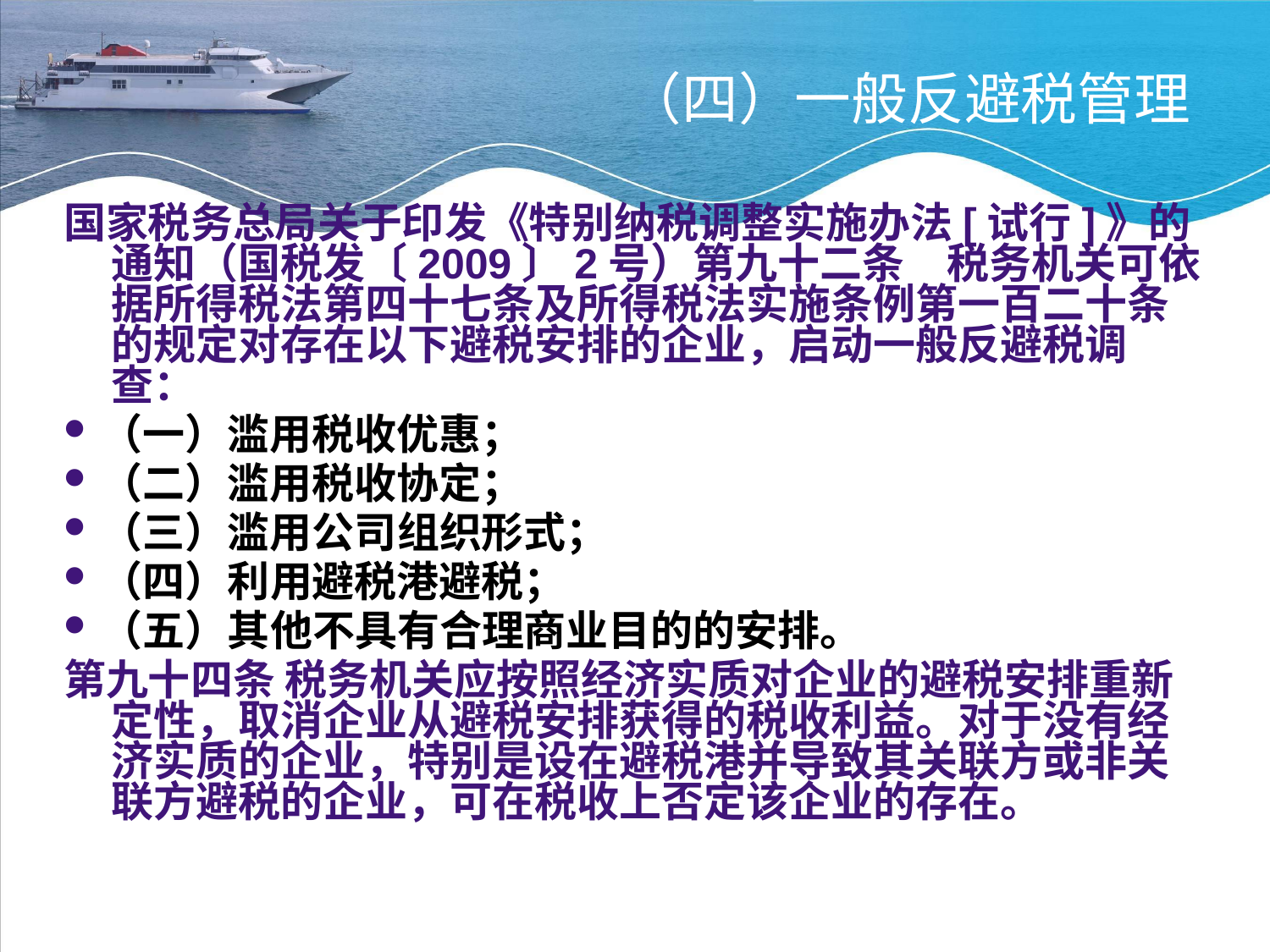

# （四）一般反避税管理
国家税务总局关于印发《特别纳税调整实施办法[试行]》的通知（国税发〔2009〕2号）第九十二条　税务机关可依据所得税法第四十七条及所得税法实施条例第一百二十条的规定对存在以下避税安排的企业，启动一般反避税调查：
（一）滥用税收优惠；
（二）滥用税收协定；
（三）滥用公司组织形式；
（四）利用避税港避税；
（五）其他不具有合理商业目的的安排。
第九十四条 税务机关应按照经济实质对企业的避税安排重新定性，取消企业从避税安排获得的税收利益。对于没有经济实质的企业，特别是设在避税港并导致其关联方或非关联方避税的企业，可在税收上否定该企业的存在。